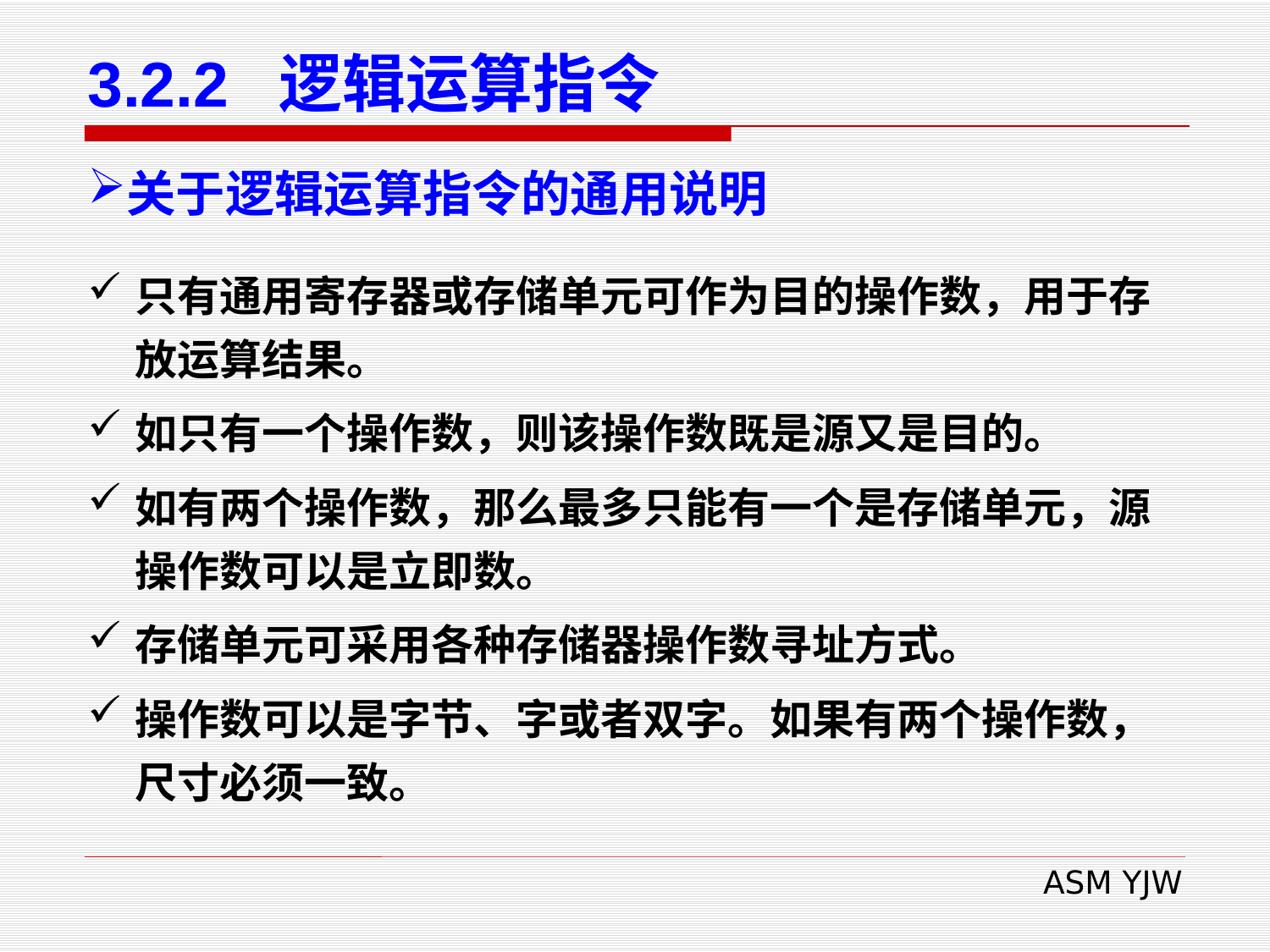

# 3.2.2  逻辑运算指令
关于逻辑运算指令的通用说明
只有通用寄存器或存储单元可作为目的操作数，用于存放运算结果。
如只有一个操作数，则该操作数既是源又是目的。
如有两个操作数，那么最多只能有一个是存储单元，源操作数可以是立即数。
存储单元可采用各种存储器操作数寻址方式。
操作数可以是字节、字或者双字。如果有两个操作数，尺寸必须一致。